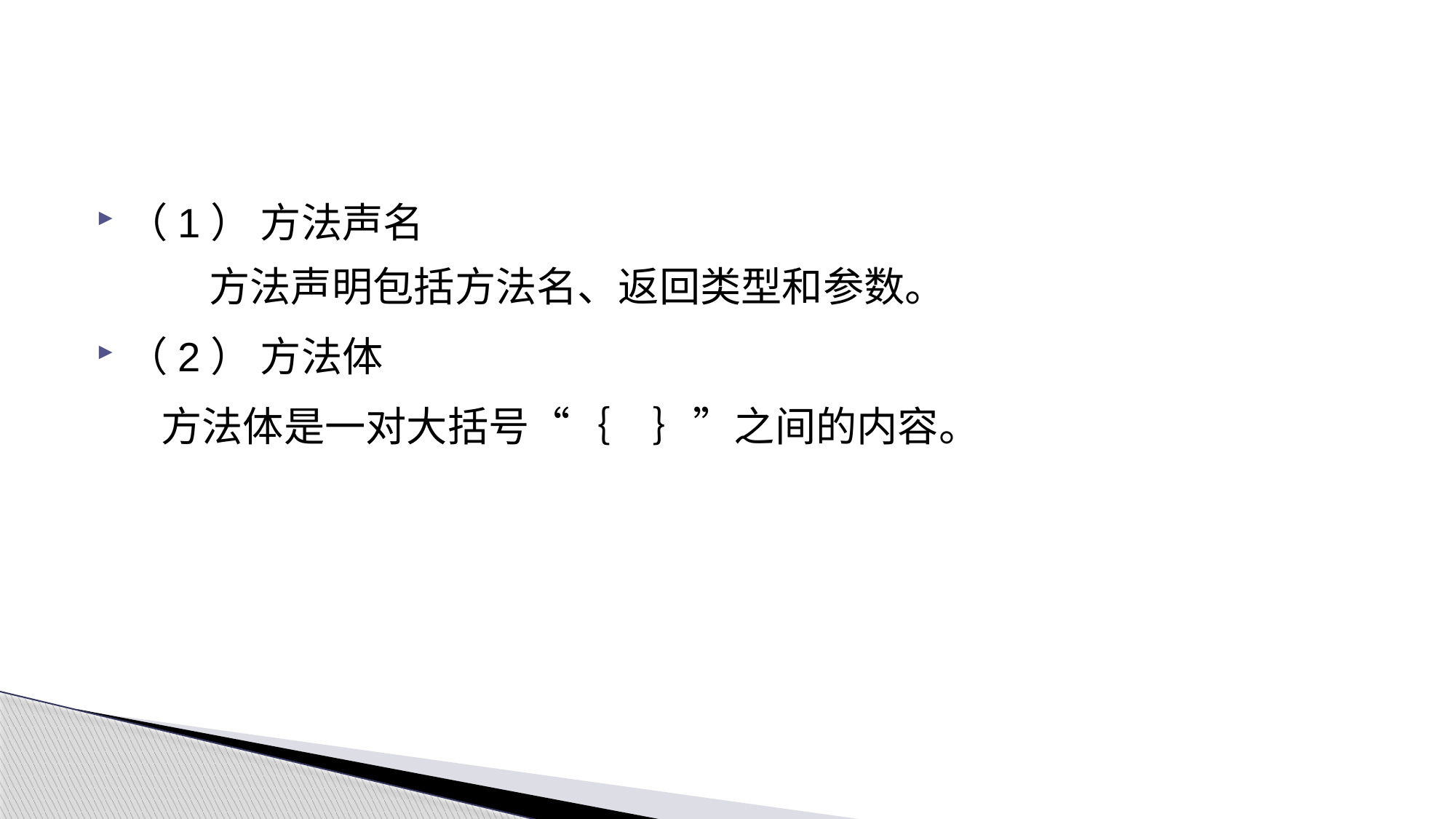

#
（1） 方法声名
　　方法声明包括方法名、返回类型和参数。
（2） 方法体
      方法体是一对大括号“｛　｝”之间的内容。